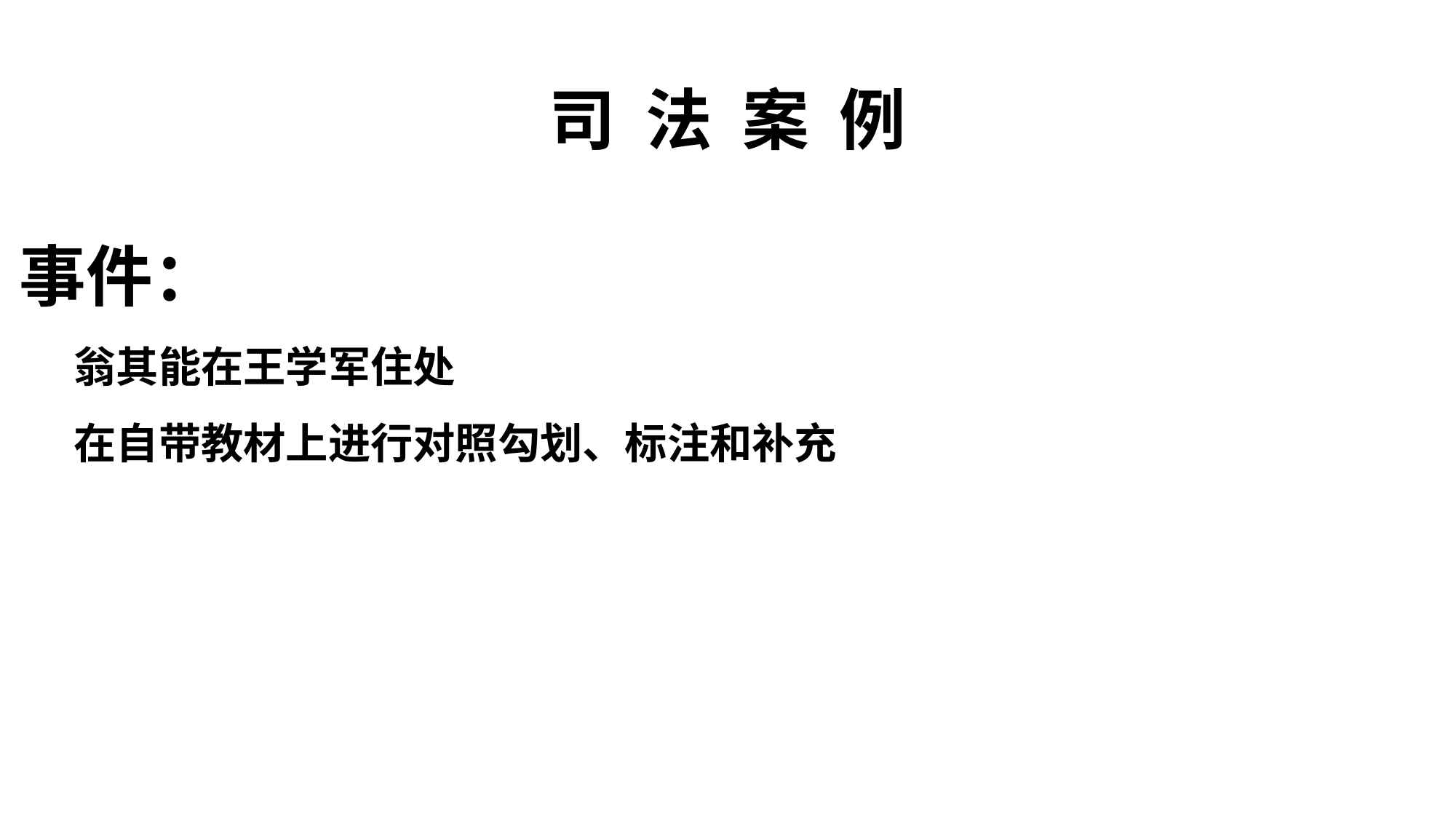

# 司  法  案  例
事件：
翁其能在王学军住处
在自带教材上进行对照勾划、标注和补充